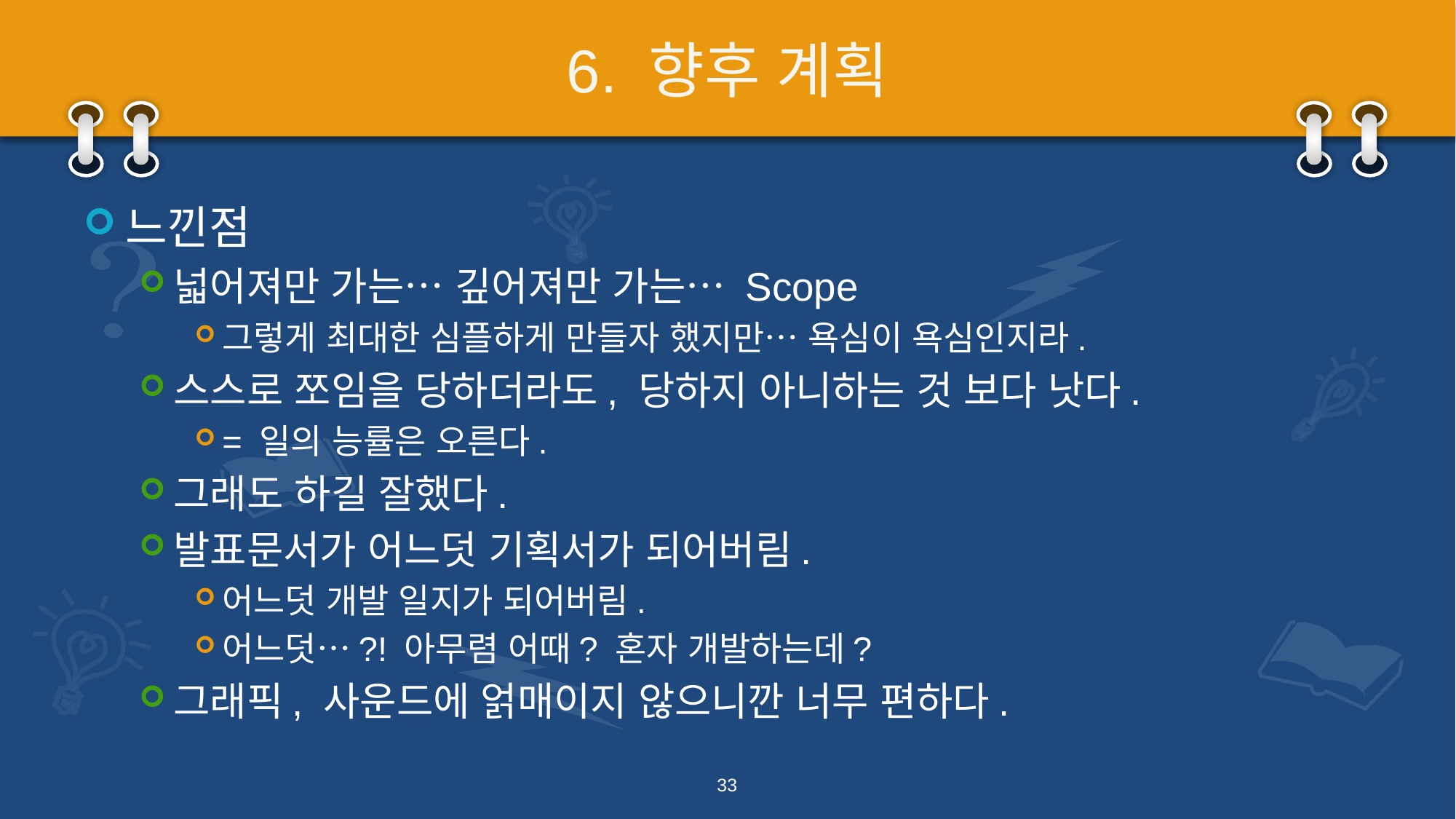

# 6. 향후 계획
느낀점
넓어져만 가는… 깊어져만 가는… Scope
그렇게 최대한 심플하게 만들자 했지만… 욕심이 욕심인지라.
스스로 쪼임을 당하더라도, 당하지 아니하는 것 보다 낫다.
= 일의 능률은 오른다.
그래도 하길 잘했다.
발표문서가 어느덧 기획서가 되어버림.
어느덧 개발 일지가 되어버림.
어느덧…?! 아무렴 어때? 혼자 개발하는데?
그래픽, 사운드에 얽매이지 않으니깐 너무 편하다.
33